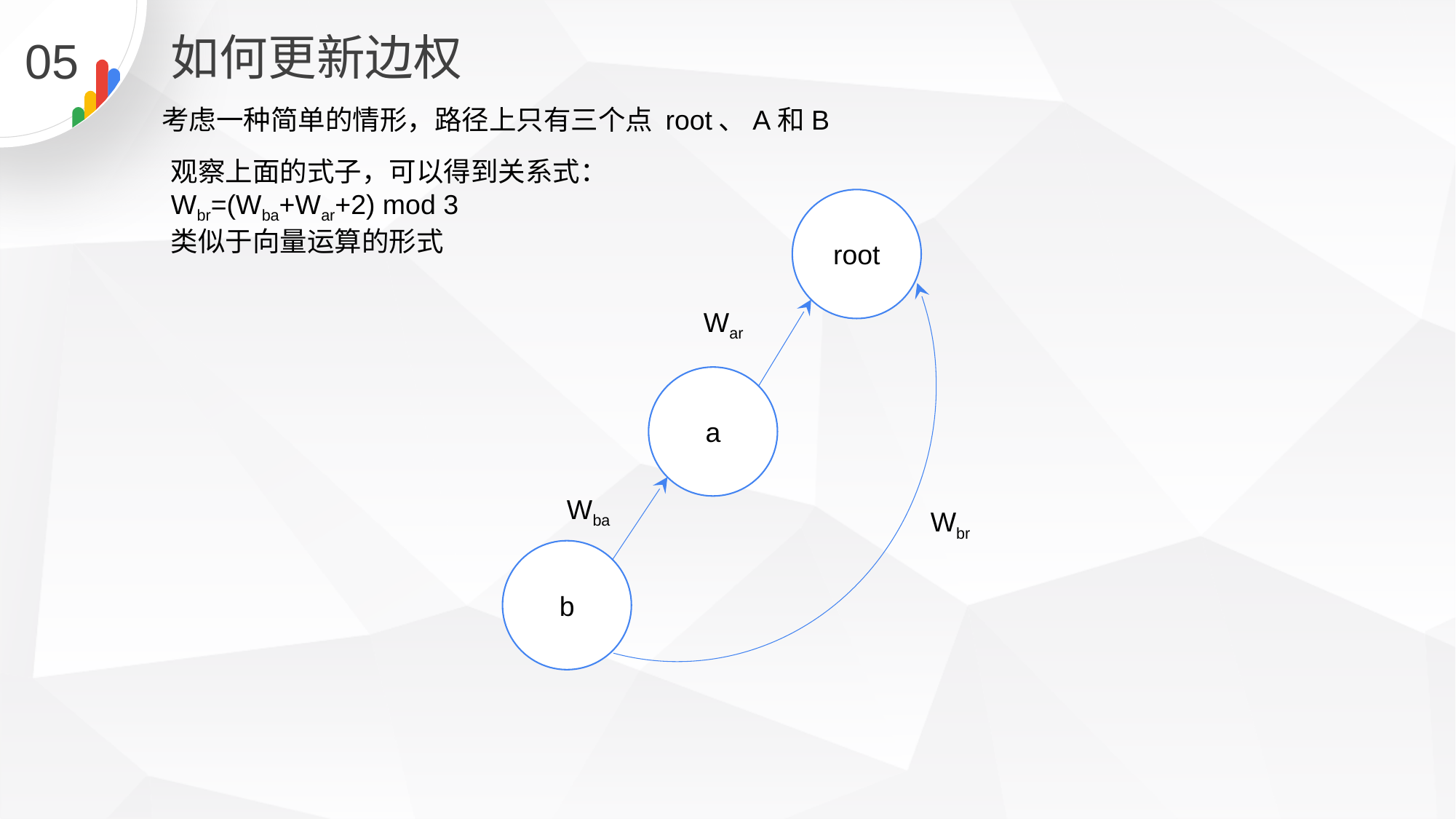

如何更新边权
05
考虑一种简单的情形，路径上只有三个点 root、A和B

观察上面的式子，可以得到关系式：
Wbr=(Wba+War+2) mod 3
类似于向量运算的形式
root
War
a
Wba
Wbr
b